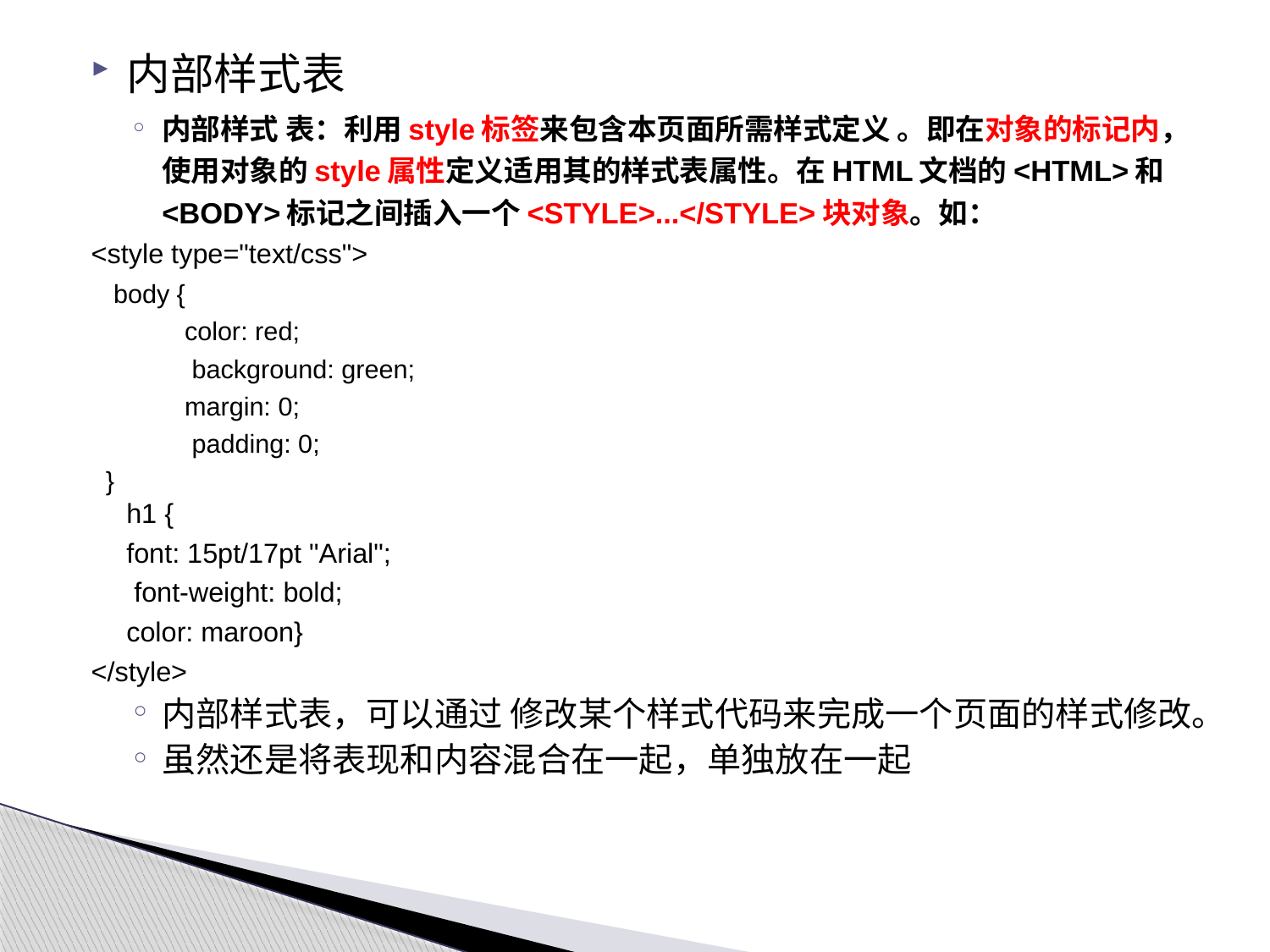

内部样式表
内部样式 表：利用style标签来包含本页面所需样式定义 。即在对象的标记内，使用对象的style属性定义适用其的样式表属性。在HTML文档的<HTML>和<BODY>标记之间插入一个<STYLE>...</STYLE>块对象。如：
<style type="text/css">
   body {
             color: red;
              background: green;
             margin: 0;
              padding: 0;
  }
h1 {
		font: 15pt/17pt "Arial";
		 font-weight: bold;
		color: maroon}
</style>
内部样式表，可以通过 修改某个样式代码来完成一个页面的样式修改。
虽然还是将表现和内容混合在一起，单独放在一起